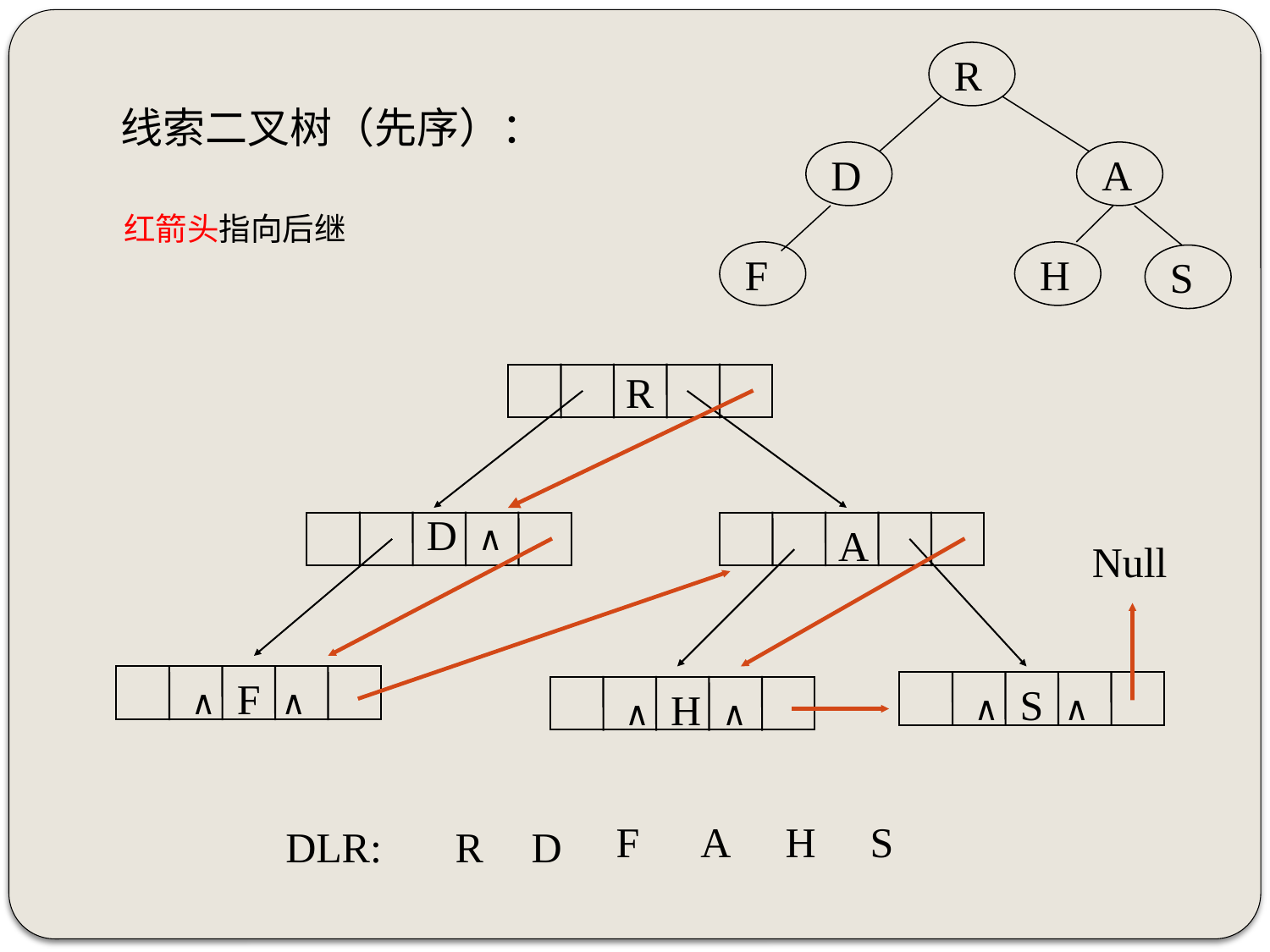

R

D

A

F

H

S
线索二叉树（先序）：
红箭头指向后继
   R

   D  ∧

A

∧  F  ∧

∧  S  ∧

∧  H  ∧

Null

F
A
H
S
DLR:
R
D